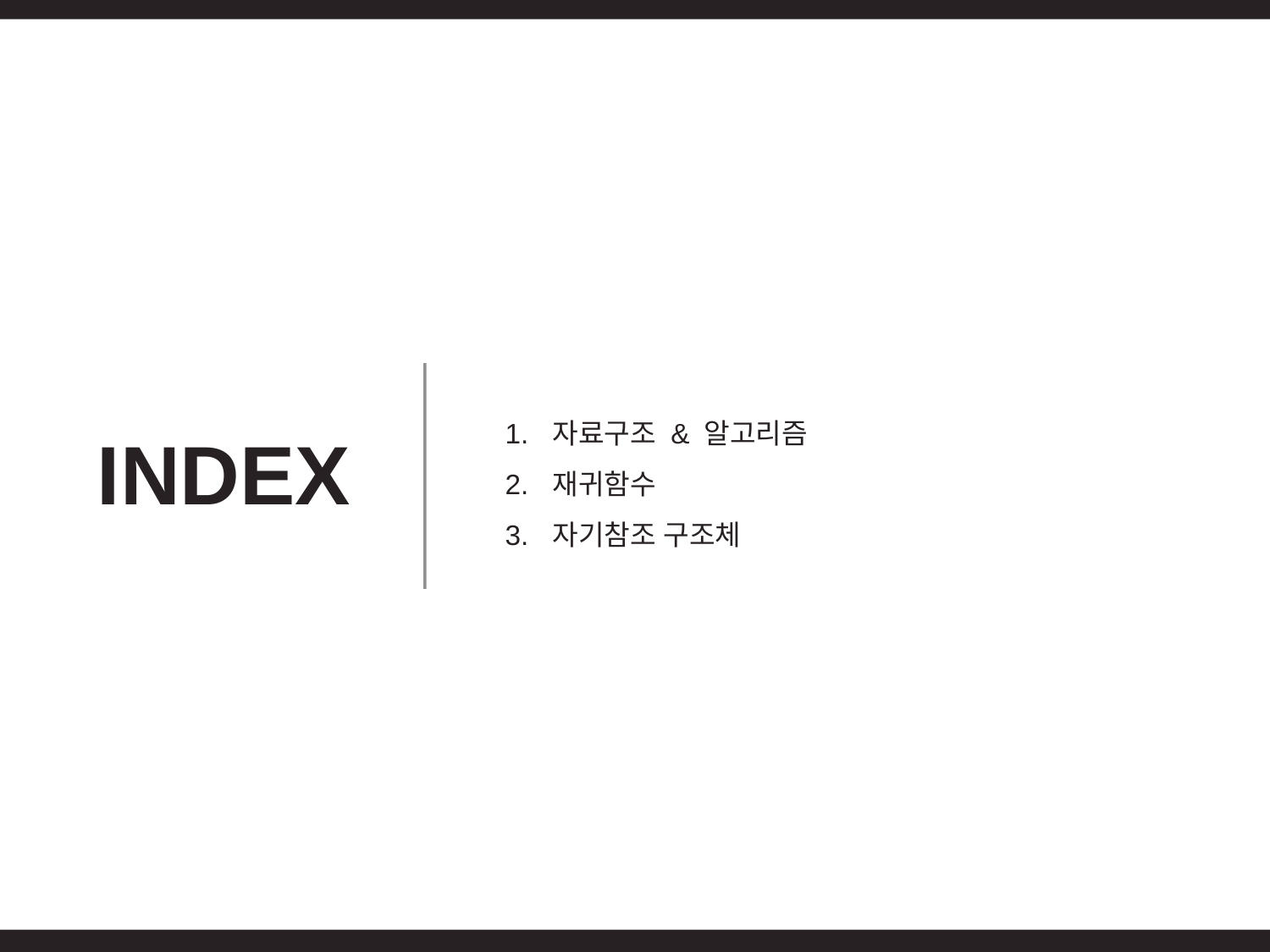

자료구조 & 알고리즘
재귀함수
자기참조 구조체
INDEX